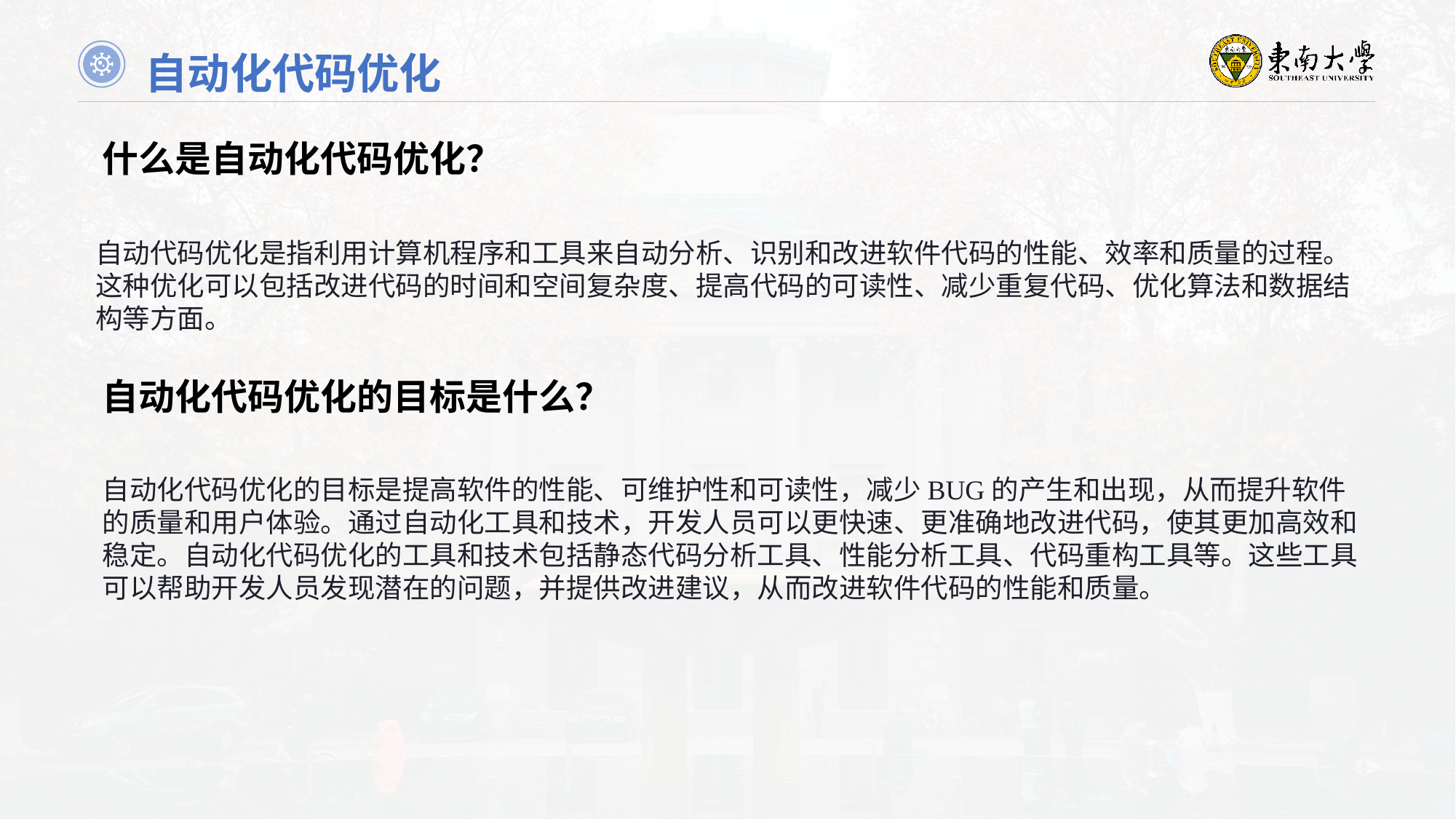

自动化代码优化
什么是自动化代码优化？
自动代码优化是指利用计算机程序和工具来自动分析、识别和改进软件代码的性能、效率和质量的过程。这种优化可以包括改进代码的时间和空间复杂度、提高代码的可读性、减少重复代码、优化算法和数据结构等方面。
自动化代码优化的目标是什么？
自动化代码优化的目标是提高软件的性能、可维护性和可读性，减少BUG的产生和出现，从而提升软件的质量和用户体验。通过自动化工具和技术，开发人员可以更快速、更准确地改进代码，使其更加高效和稳定。自动化代码优化的工具和技术包括静态代码分析工具、性能分析工具、代码重构工具等。这些工具可以帮助开发人员发现潜在的问题，并提供改进建议，从而改进软件代码的性能和质量。